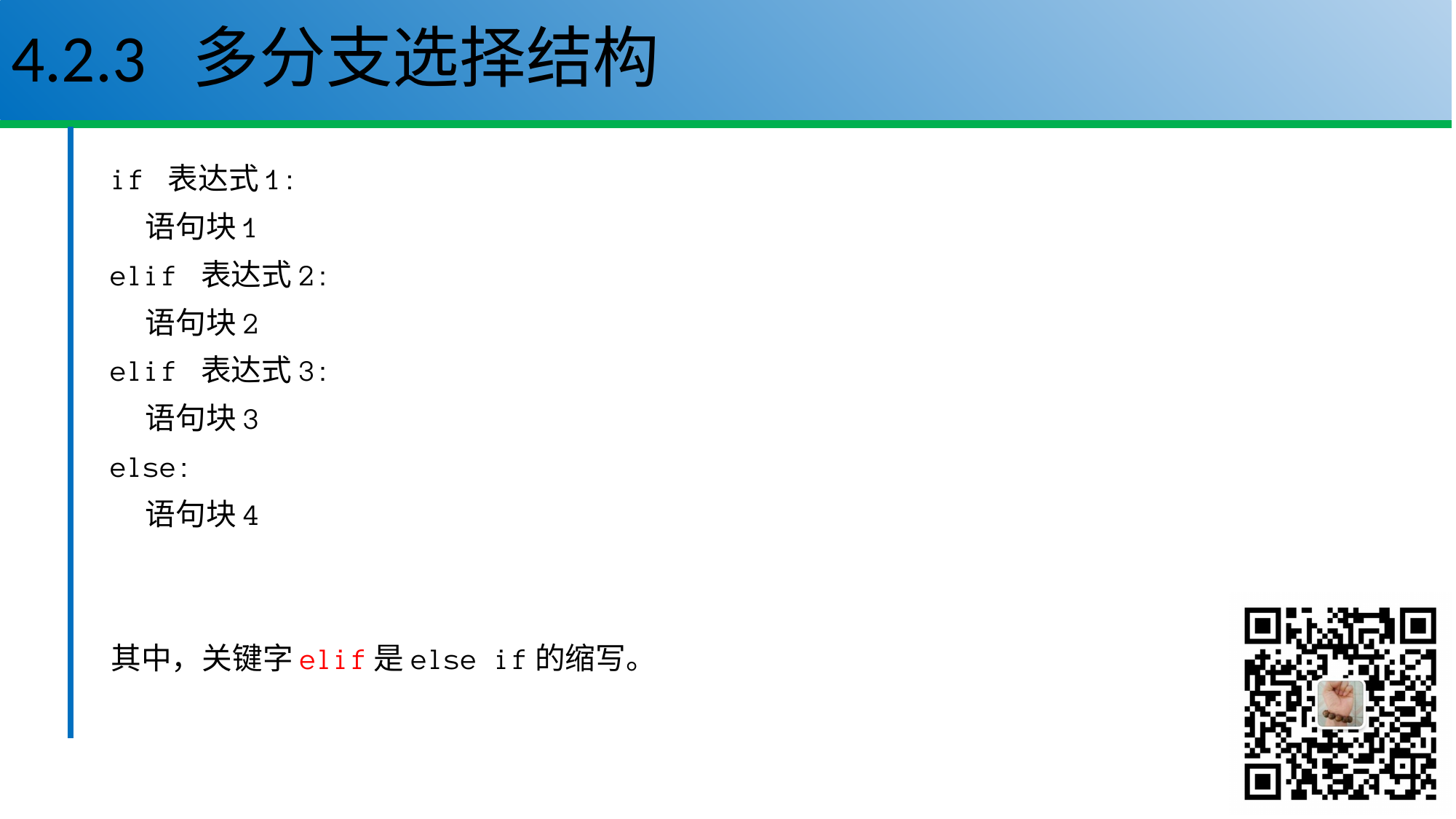

# 4.2.3  多分支选择结构
if 表达式1:
    语句块1
elif 表达式2:
    语句块2
elif 表达式3:
    语句块3
else:
    语句块4

其中，关键字elif是else if的缩写。
14